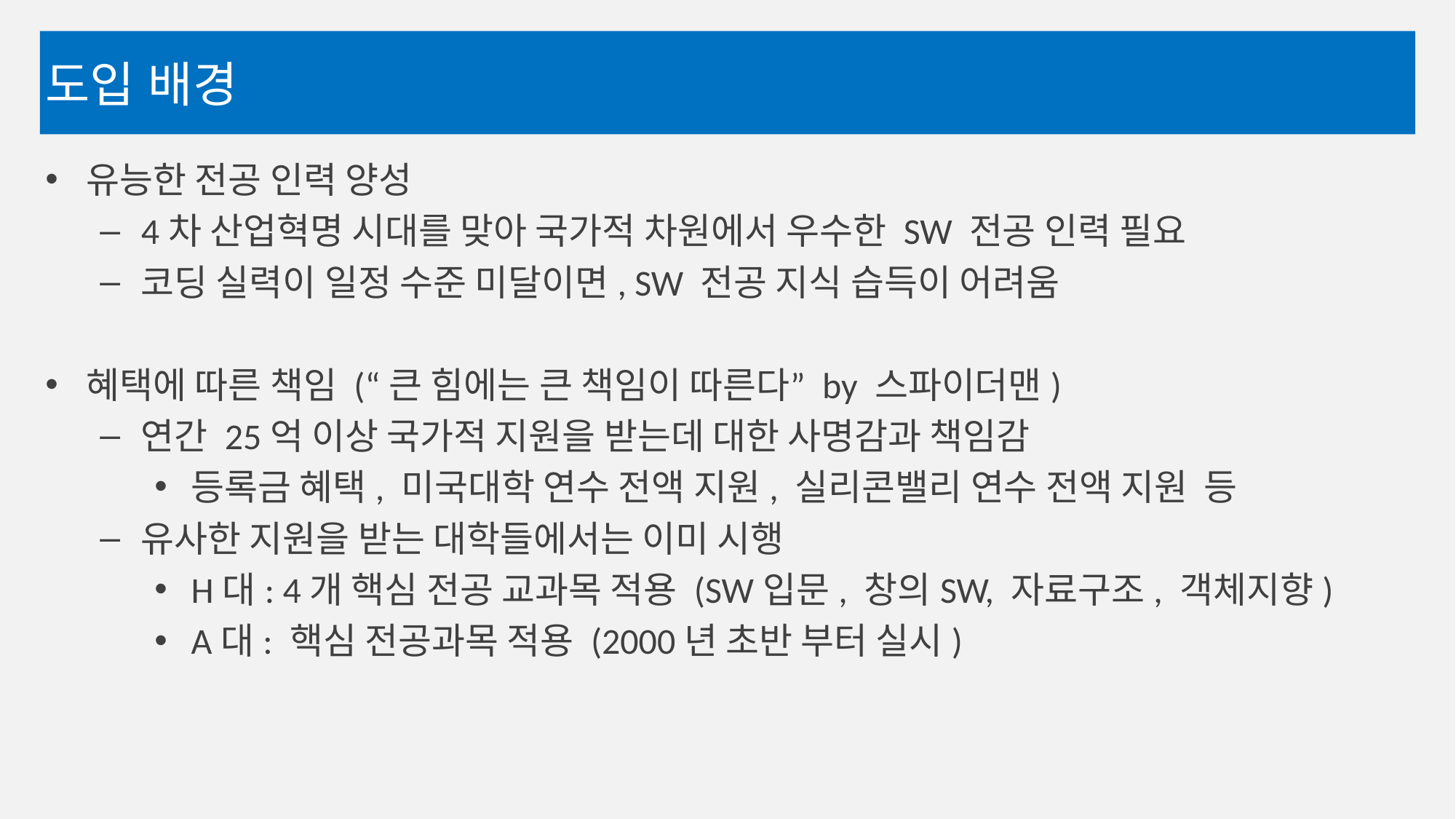

# 도입 배경
유능한 전공 인력 양성
4차 산업혁명 시대를 맞아 국가적 차원에서 우수한 SW 전공 인력 필요
코딩 실력이 일정 수준 미달이면, SW 전공 지식 습득이 어려움

혜택에 따른 책임 (“큰 힘에는 큰 책임이 따른다” by 스파이더맨)
연간 25억 이상 국가적 지원을 받는데 대한 사명감과 책임감
등록금 혜택, 미국대학 연수 전액 지원, 실리콘밸리 연수 전액 지원  등
유사한 지원을 받는 대학들에서는 이미 시행
H대: 4개 핵심 전공 교과목 적용 (SW입문, 창의SW, 자료구조, 객체지향)
A대: 핵심 전공과목 적용 (2000년 초반 부터 실시)